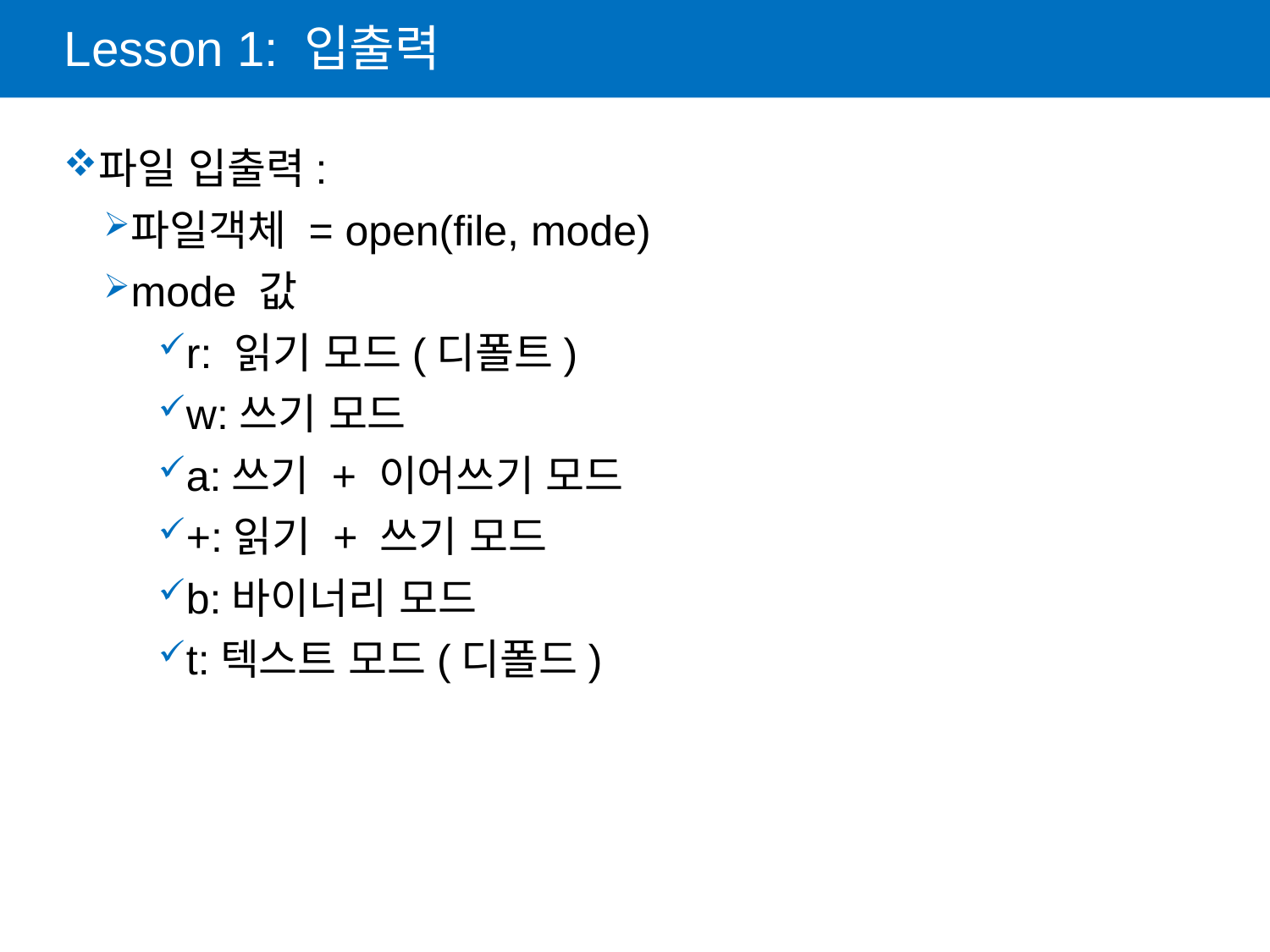

# Lesson 1: 입출력
파일 입출력:
파일객체 = open(file, mode)
mode 값
r: 읽기 모드(디폴트)
w:쓰기 모드
a:쓰기 + 이어쓰기 모드
+:읽기 + 쓰기 모드
b:바이너리 모드
t:텍스트 모드(디폴드)